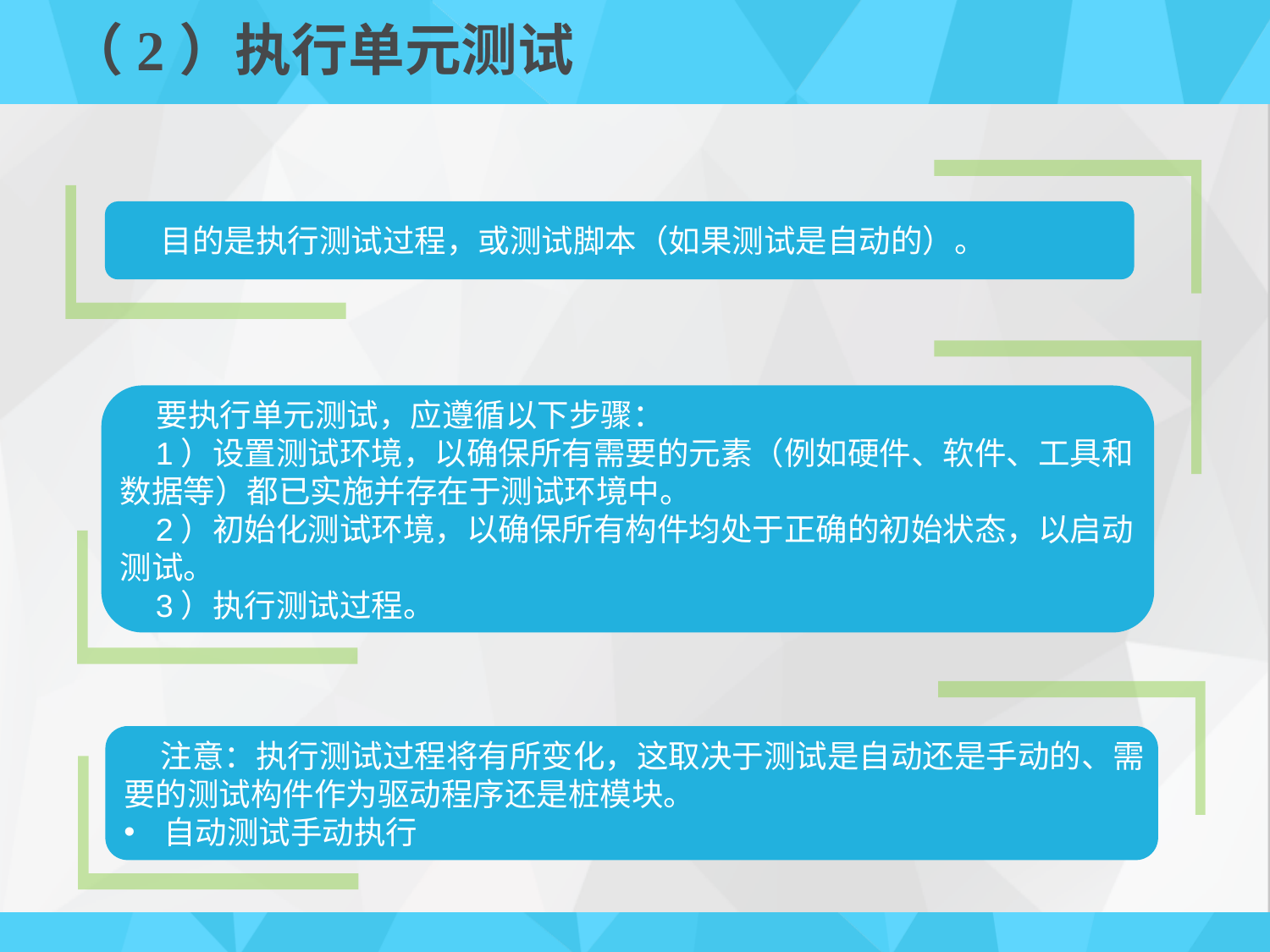

# （2）执行单元测试

    目的是执行测试过程，或测试脚本（如果测试是自动的）。

    要执行单元测试，应遵循以下步骤：
    1）设置测试环境，以确保所有需要的元素（例如硬件、软件、工具和数据等）都已实施并存在于测试环境中。
    2）初始化测试环境，以确保所有构件均处于正确的初始状态，以启动测试。
    3）执行测试过程。

    注意：执行测试过程将有所变化，这取决于测试是自动还是手动的、需要的测试构件作为驱动程序还是桩模块。
自动测试手动执行